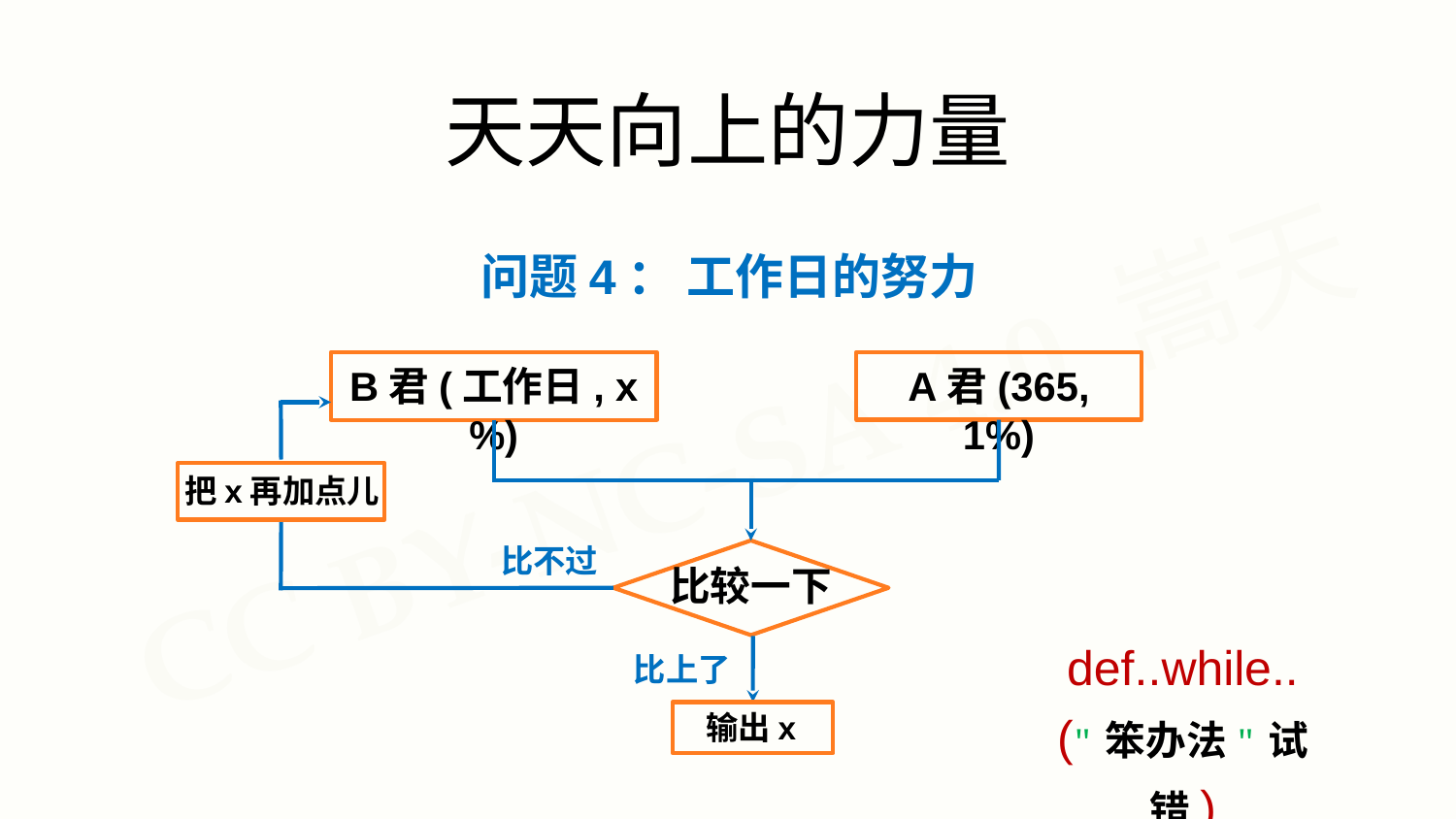

天天向上的力量
问题4： 工作日的努力

A君(365, 1%)

B君(工作日, x%)

把x再加点儿
比不过

比较一下
def..while.. ("笨办法"试错)
比上了
输出x